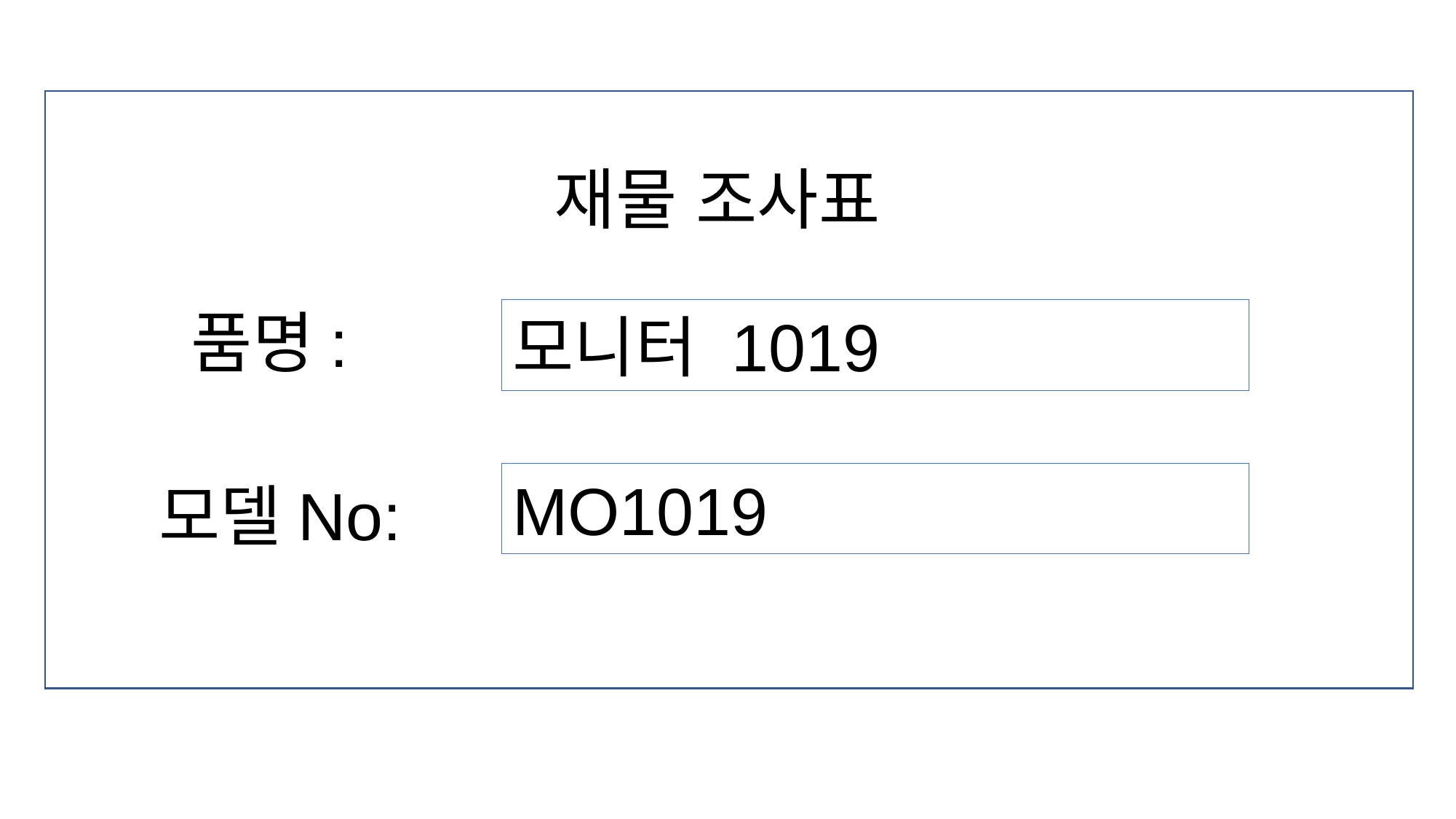

재물 조사표
품명:
모니터 1019
MO1019
모델No: